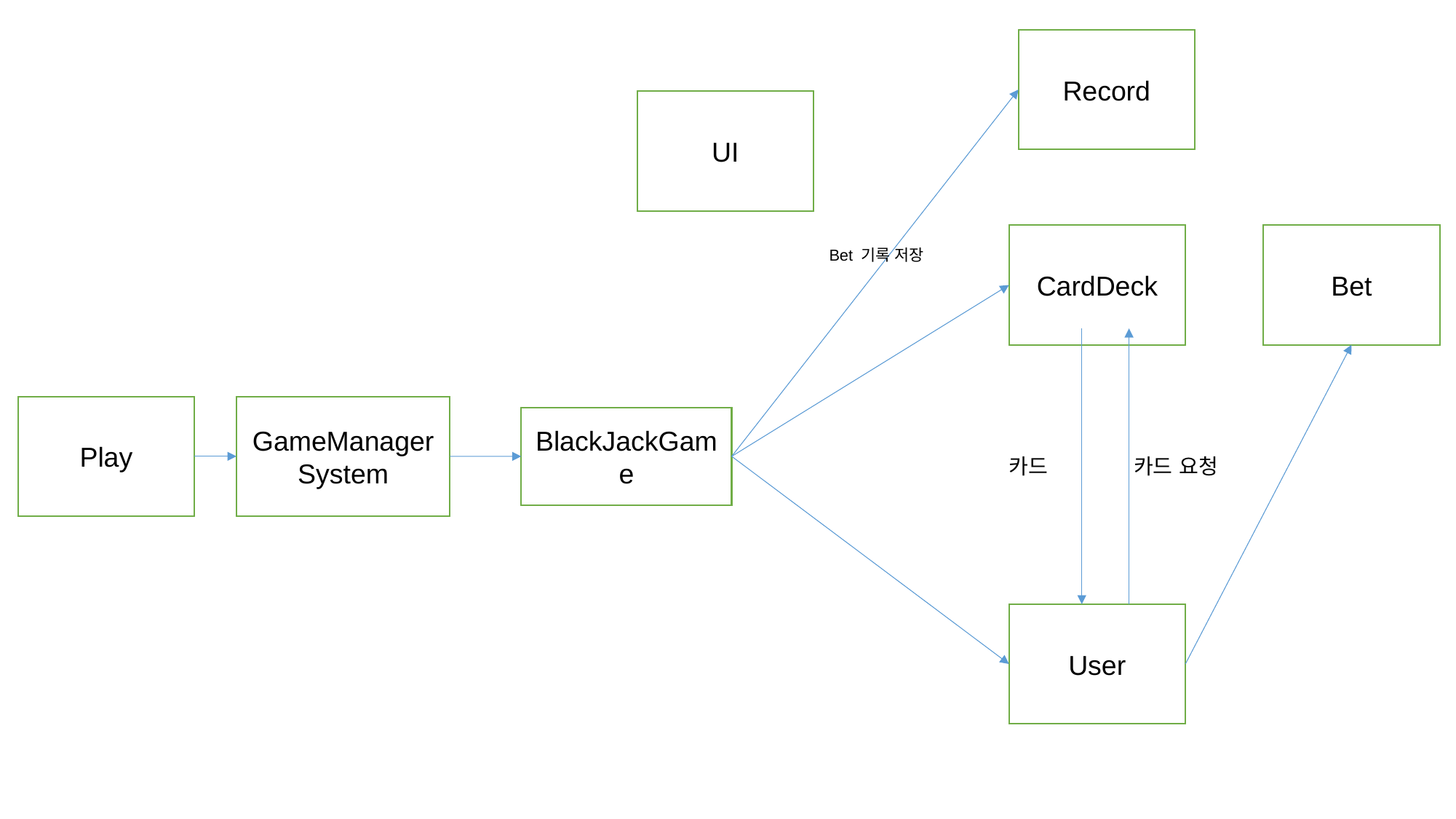

Record
UI
CardDeck
Bet
Bet 기록 저장
Play
GameManagerSystem
BlackJackGame
카드
카드 요청
User